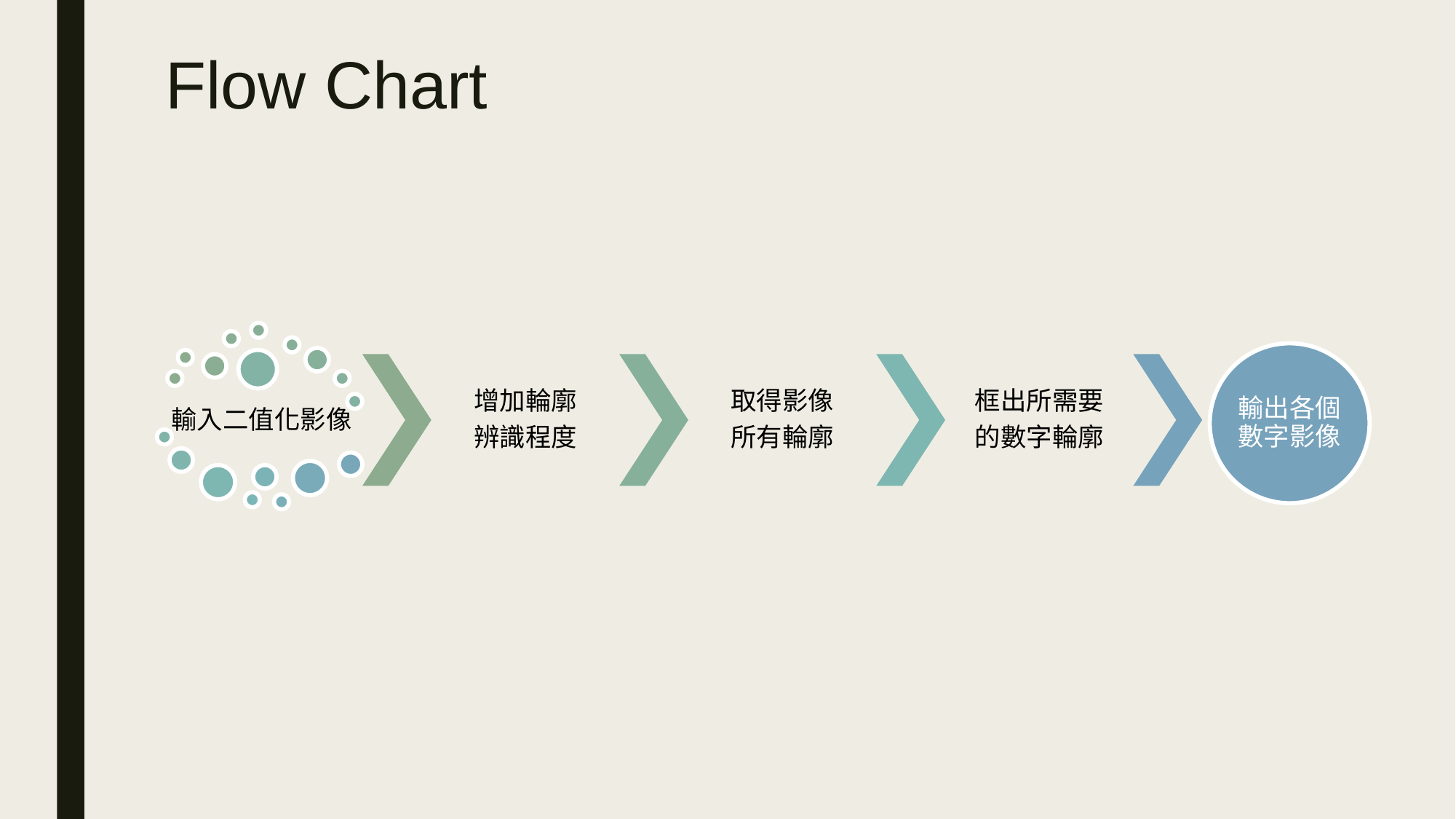

# Flow Chart
輸入二值化影像
增加輪廓
辨識程度
取得影像
所有輪廓
框出所需要
的數字輪廓
輸出各個數字影像